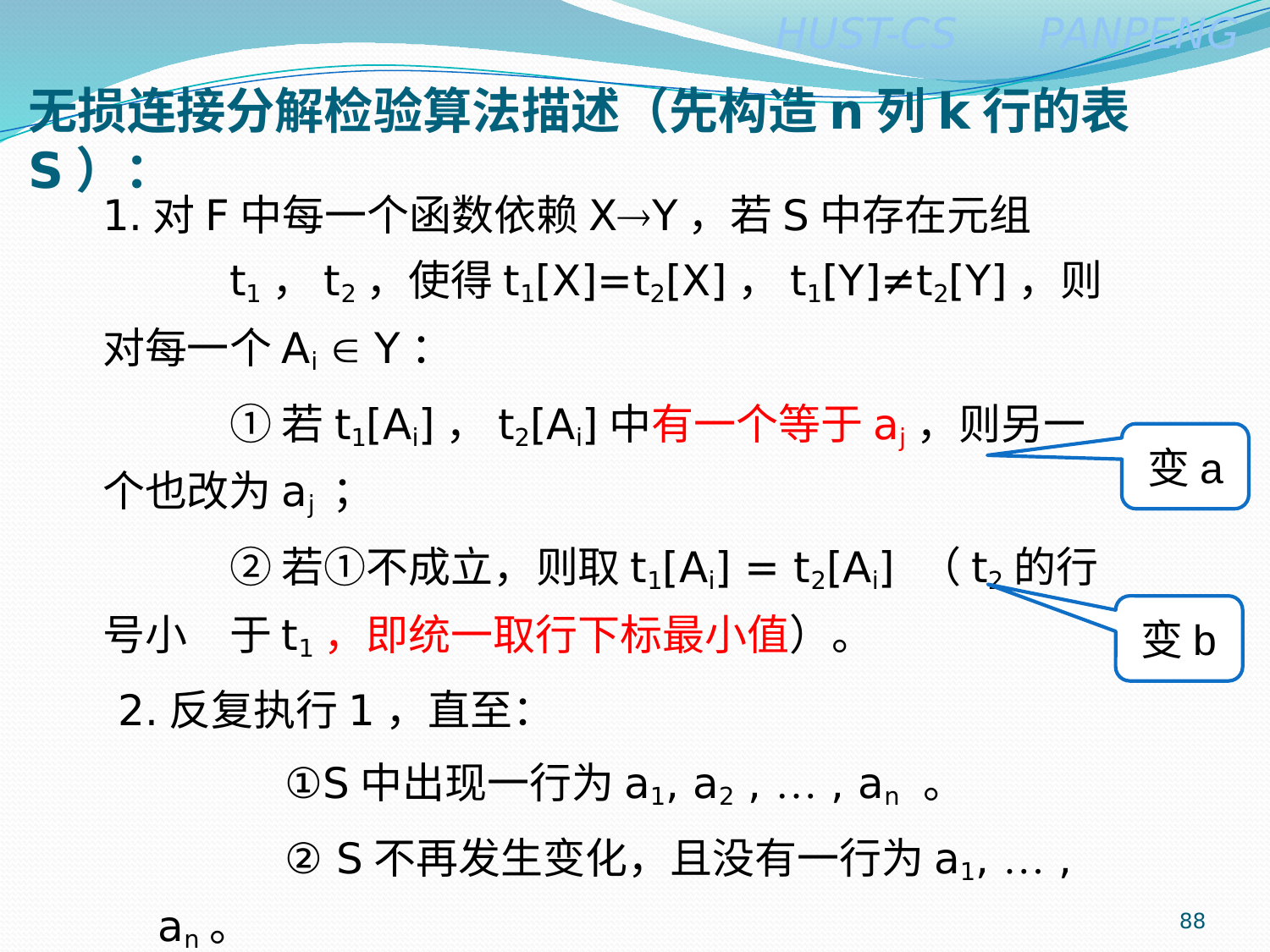

无损连接分解检验算法描述（先构造n列k行的表S）：
	1.对F中每一个函数依赖X→Y，若S中存在元组	t1，t2，使得t1[X]=t2[X]，t1[Y]≠t2[Y]，则对每一个Ai ∈ Y：
		①若t1[Ai]，t2[Ai]中有一个等于aj，则另一个也改为aj ；
		②若①不成立，则取t1[Ai] = t2[Ai] （t2的行号小	于t1，即统一取行下标最小值）。
2.反复执行1，直至：
		①S中出现一行为a1, a2 , … , an 。
		② S不再发生变化，且没有一行为a1, … , an。
	在①情况下， ρ为无损分解，否则为有损分解。
变a
变b
88